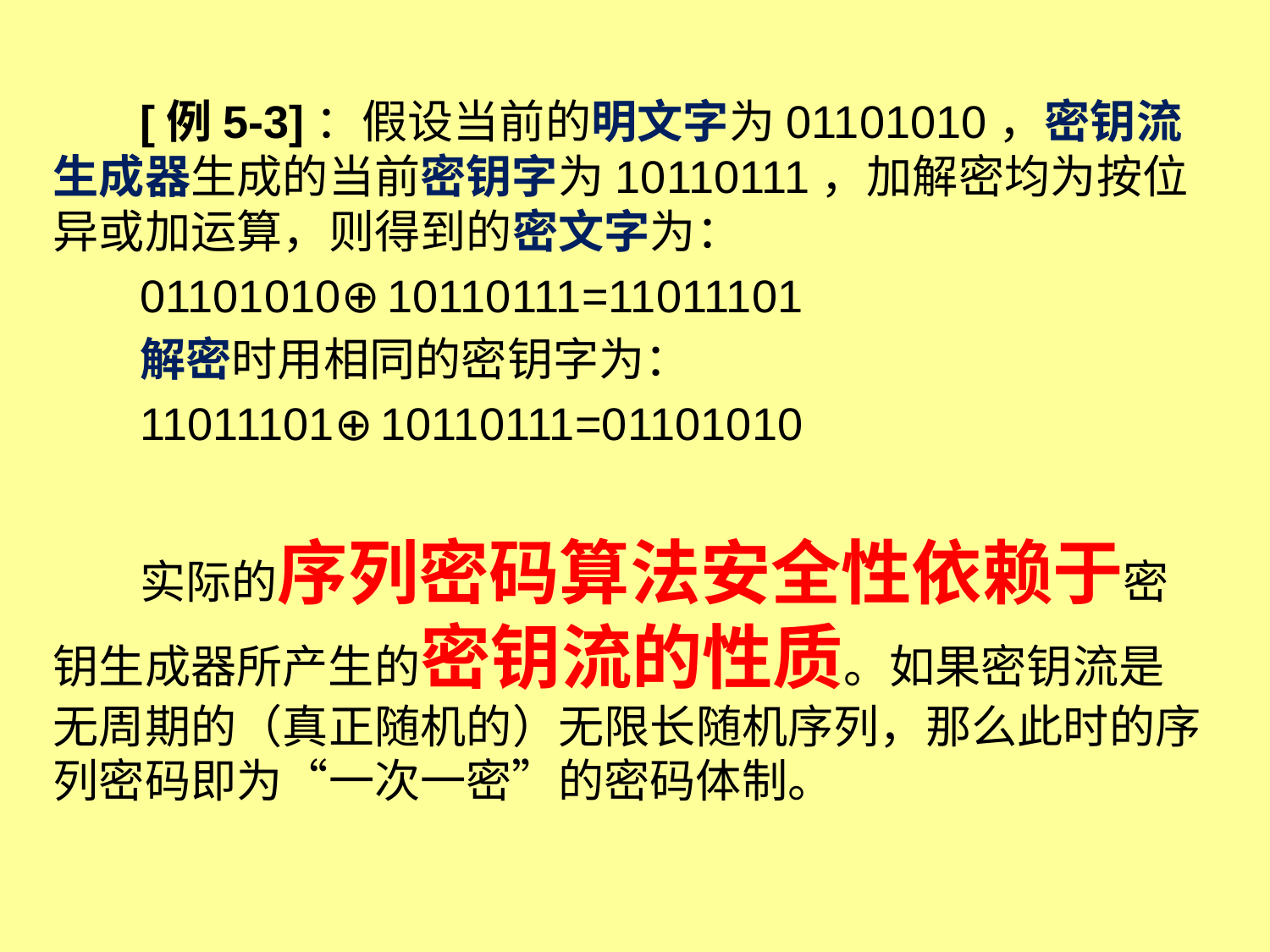

[例5-3]：假设当前的明文字为01101010，密钥流生成器生成的当前密钥字为10110111，加解密均为按位异或加运算，则得到的密文字为：
01101010⊕10110111=11011101
解密时用相同的密钥字为：
11011101⊕10110111=01101010

实际的序列密码算法安全性依赖于密钥生成器所产生的密钥流的性质。如果密钥流是无周期的（真正随机的）无限长随机序列，那么此时的序列密码即为“一次一密”的密码体制。